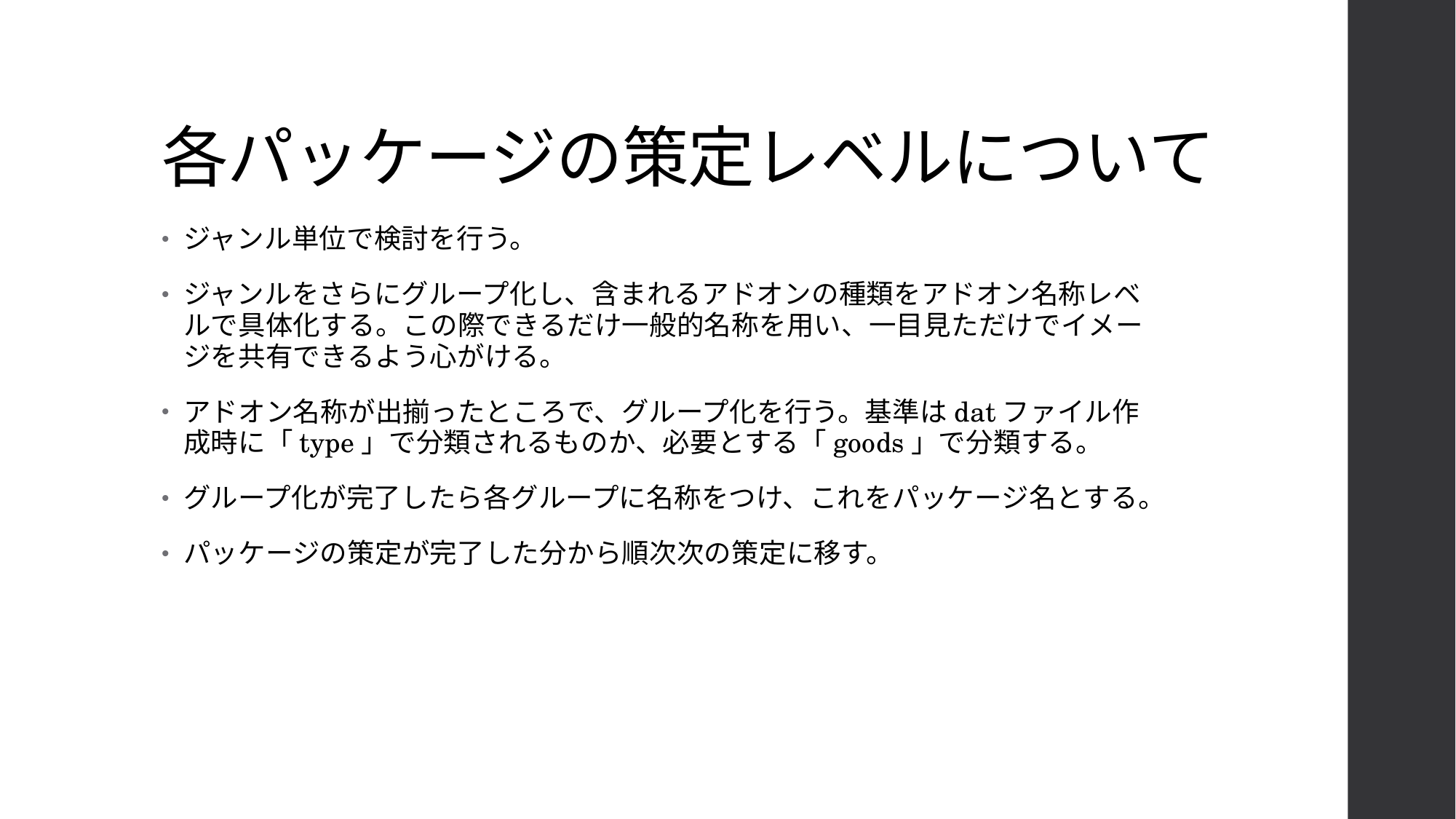

# 各パッケージの策定レベルについて
ジャンル単位で検討を行う。
ジャンルをさらにグループ化し、含まれるアドオンの種類をアドオン名称レベルで具体化する。この際できるだけ一般的名称を用い、一目見ただけでイメージを共有できるよう心がける。
アドオン名称が出揃ったところで、グループ化を行う。基準はdatファイル作成時に「type」で分類されるものか、必要とする「goods」で分類する。
グループ化が完了したら各グループに名称をつけ、これをパッケージ名とする。
パッケージの策定が完了した分から順次次の策定に移す。